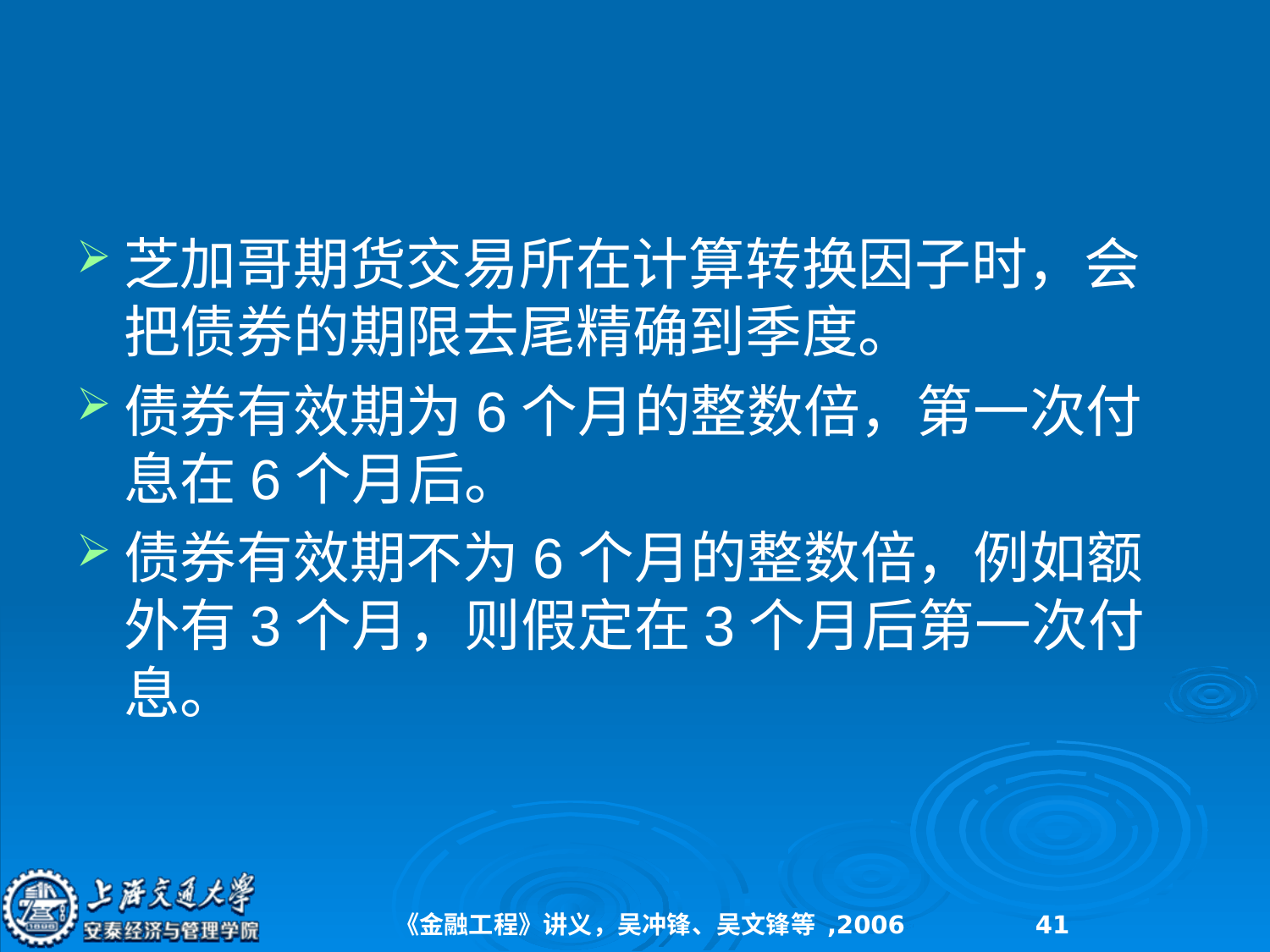

#
芝加哥期货交易所在计算转换因子时，会把债券的期限去尾精确到季度。
债券有效期为6个月的整数倍，第一次付息在6个月后。
债券有效期不为6个月的整数倍，例如额外有3个月，则假定在3个月后第一次付息。